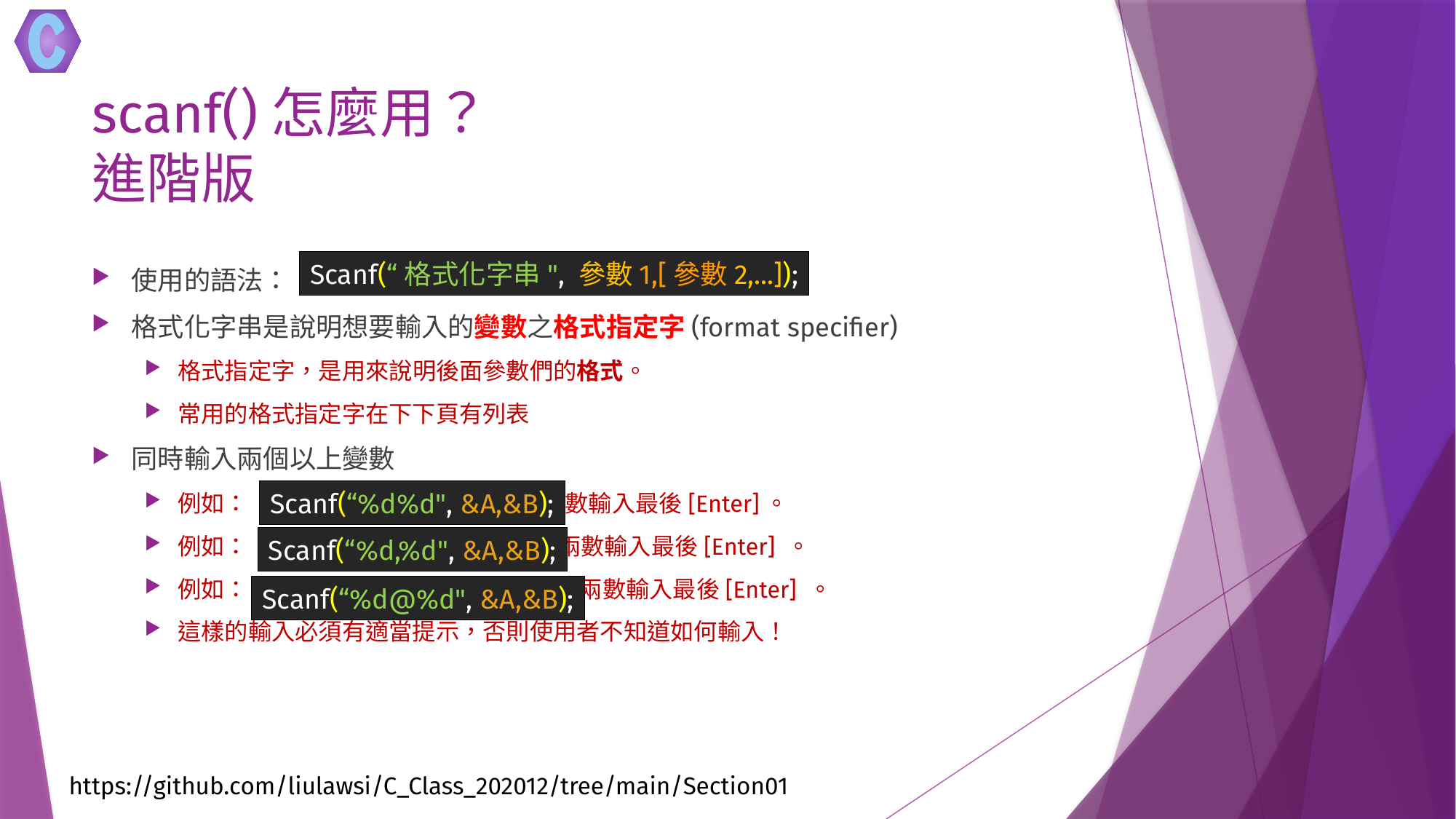

# scanf()怎麼用？ 進階版
Scanf(“格式化字串", 參數1,[參數2,...]);
使用的語法：
格式化字串是說明想要輸入的變數之格式指定字(format specifier)
格式指定字，是用來說明後面參數們的格式。
常用的格式指定字在下下頁有列表
同時輸入兩個以上變數
例如：							是要讓使用者用空白分開兩數輸入最後[Enter]。
例如：							   是要讓使用者用逗號分開兩數輸入最後[Enter] 。
例如：							   是要讓使用者用”@”分開兩數輸入最後[Enter] 。
這樣的輸入必須有適當提示，否則使用者不知道如何輸入！
Scanf(“%d%d", &A,&B);
Scanf(“%d,%d", &A,&B);
Scanf(“%d@%d", &A,&B);